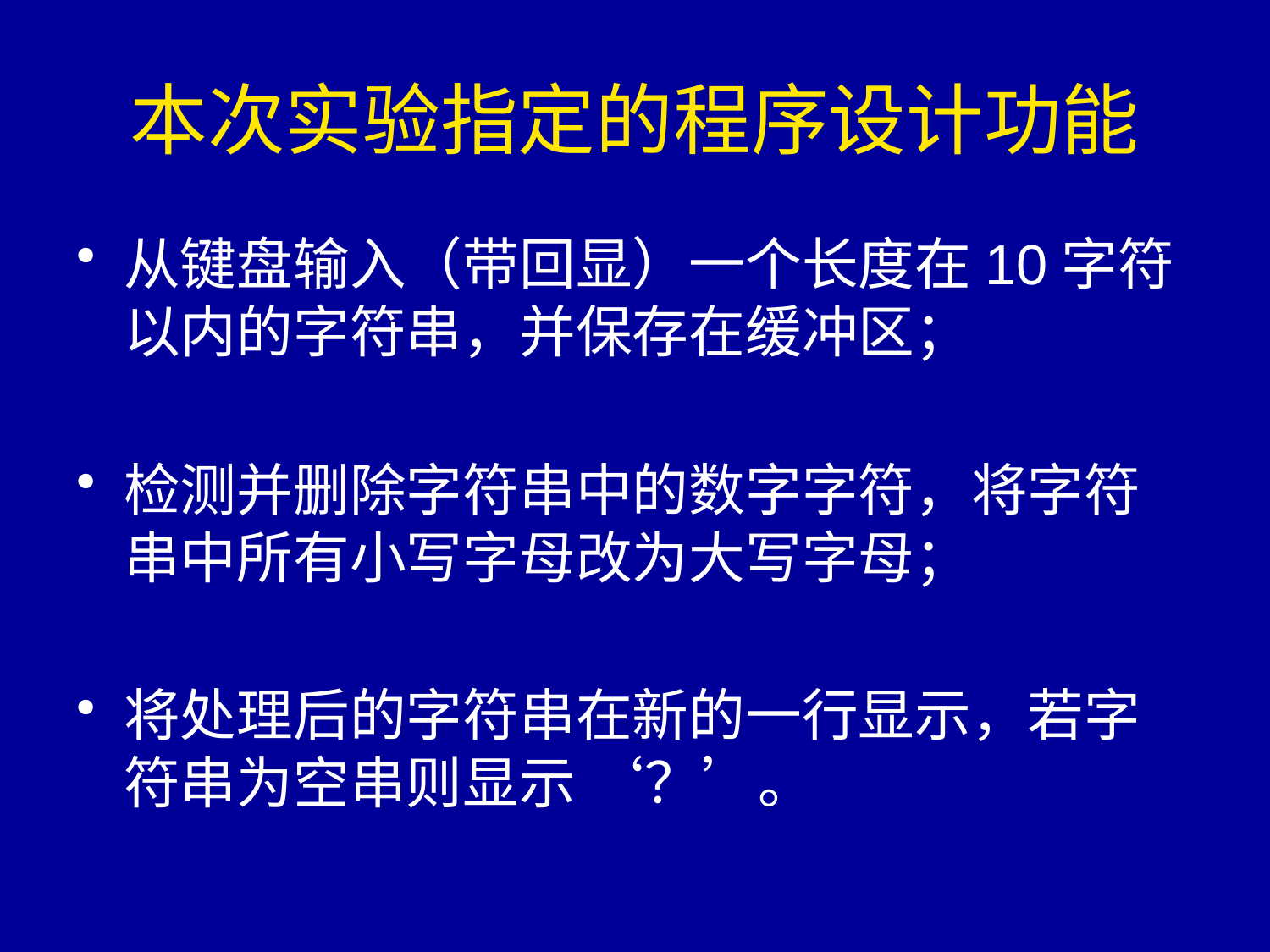

# 本次实验指定的程序设计功能
从键盘输入（带回显）一个长度在10字符以内的字符串，并保存在缓冲区；

检测并删除字符串中的数字字符，将字符串中所有小写字母改为大写字母；

将处理后的字符串在新的一行显示，若字符串为空串则显示 ‘？’。